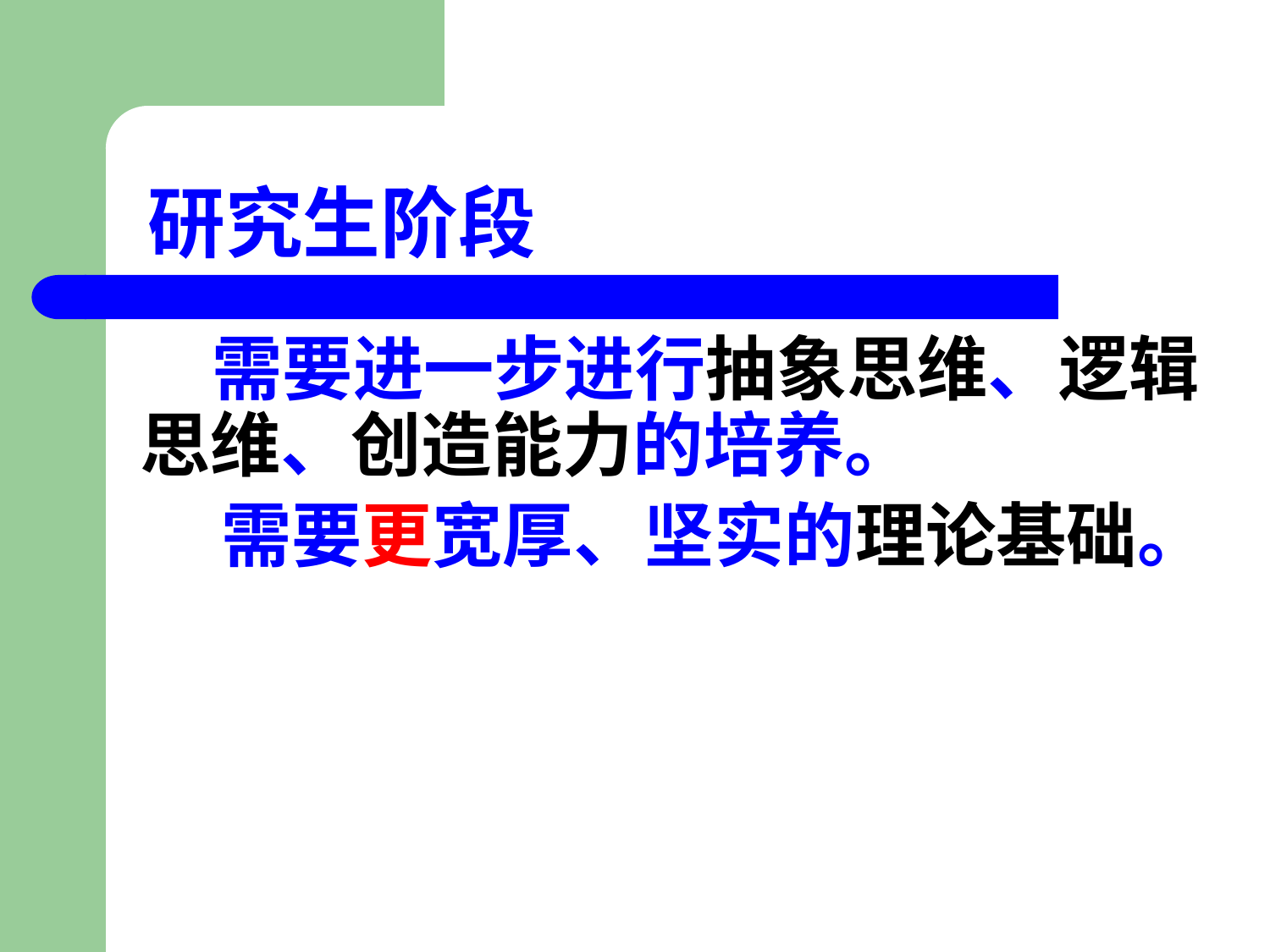

# 研究生阶段
    需要进一步进行抽象思维、逻辑思维、创造能力的培养。
    需要更宽厚、坚实的理论基础。